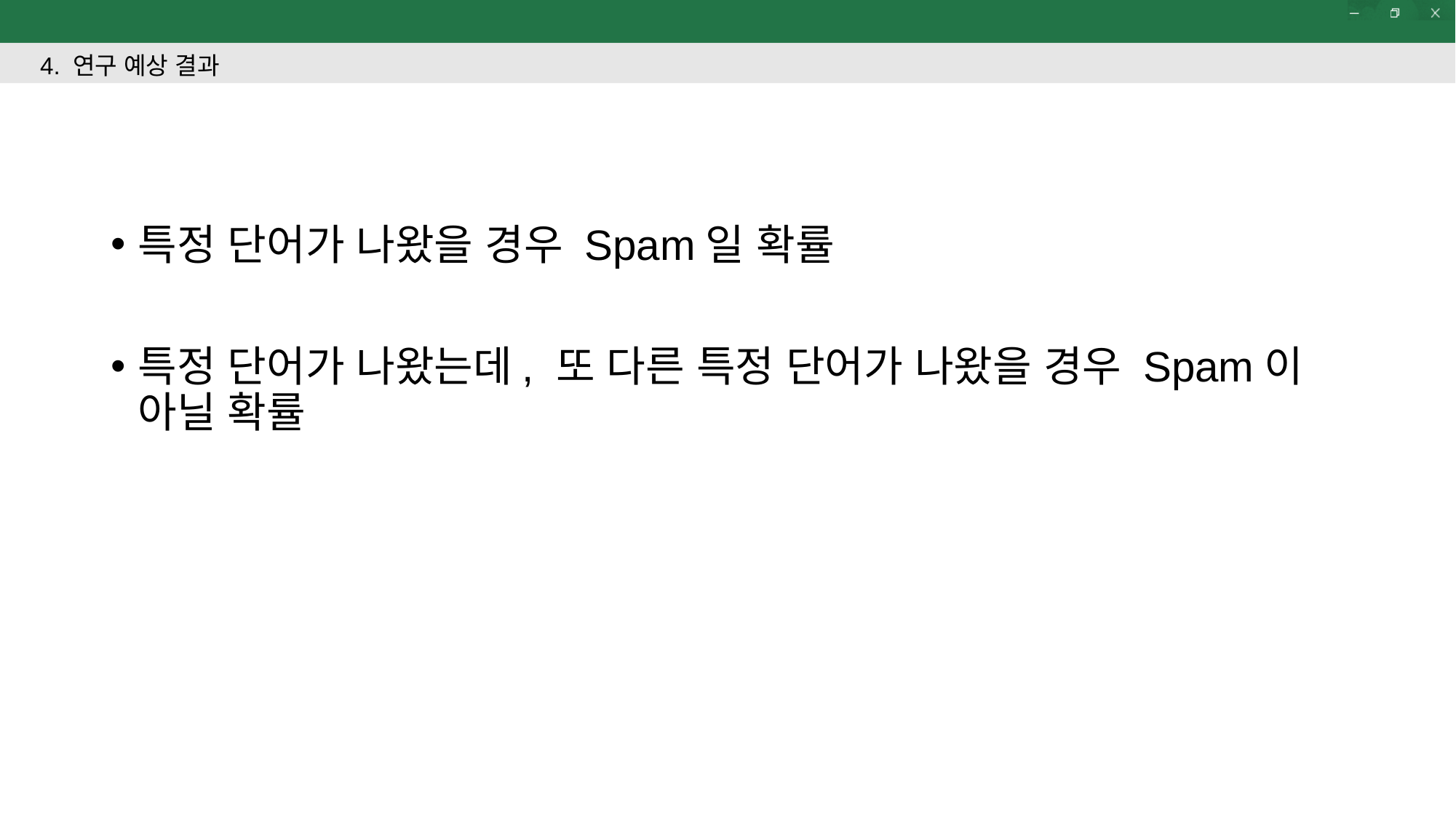

4. 연구 예상 결과
특정 단어가 나왔을 경우 Spam일 확률

특정 단어가 나왔는데, 또 다른 특정 단어가 나왔을 경우 Spam이 아닐 확률